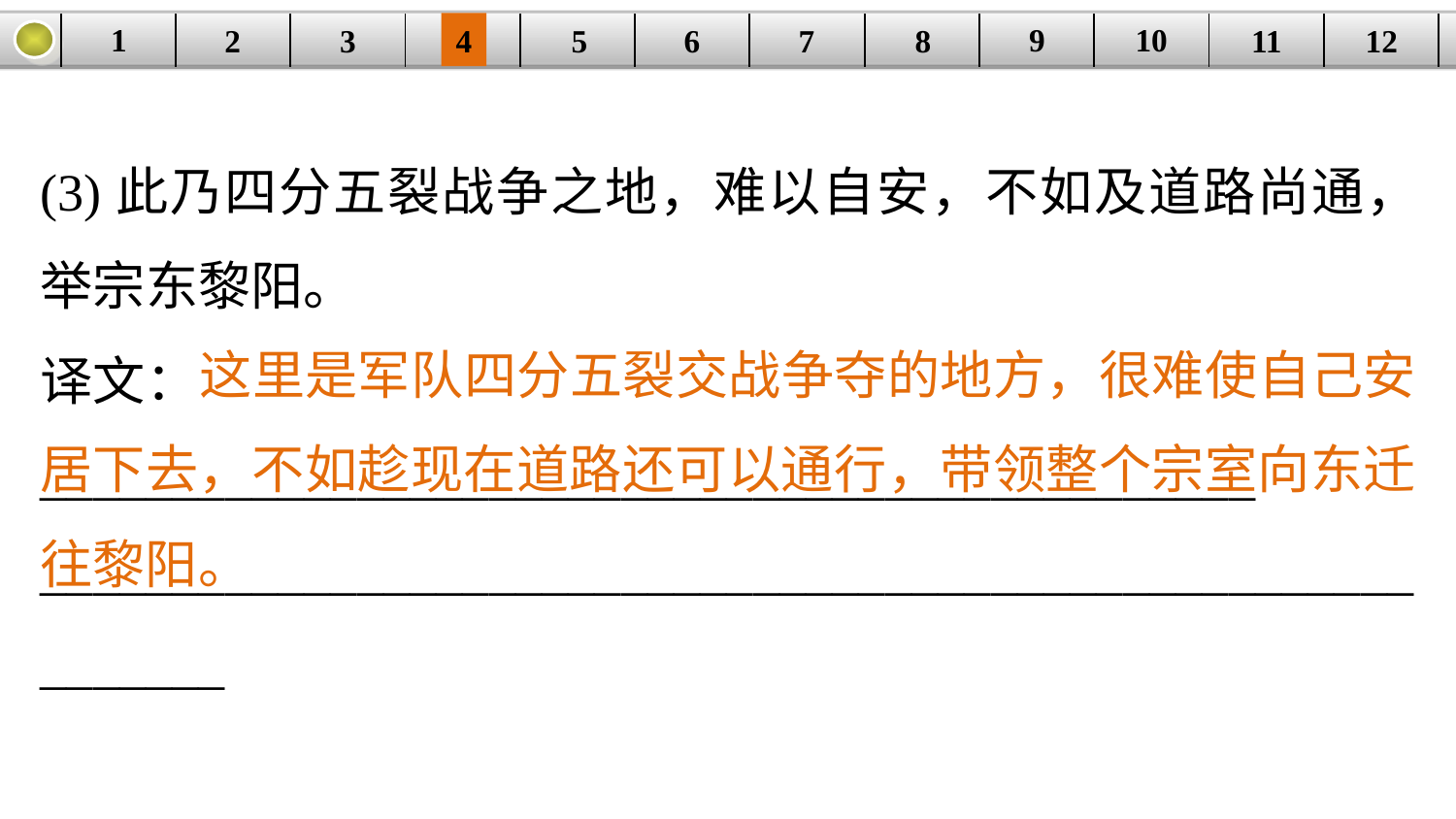

9
10
1
3
4
5
6
8
11
2
12
|  |  |  |  |  |  |  |  |  |  |  |  |
| --- | --- | --- | --- | --- | --- | --- | --- | --- | --- | --- | --- |
7

(3)此乃四分五裂战争之地，难以自安，不如及道路尚通，举宗东黎阳。
译文：______________________________________________
____________________________________________________
_______
            这里是军队四分五裂交战争夺的地方，很难使自己安居下去，不如趁现在道路还可以通行，带领整个宗室向东迁往黎阳。